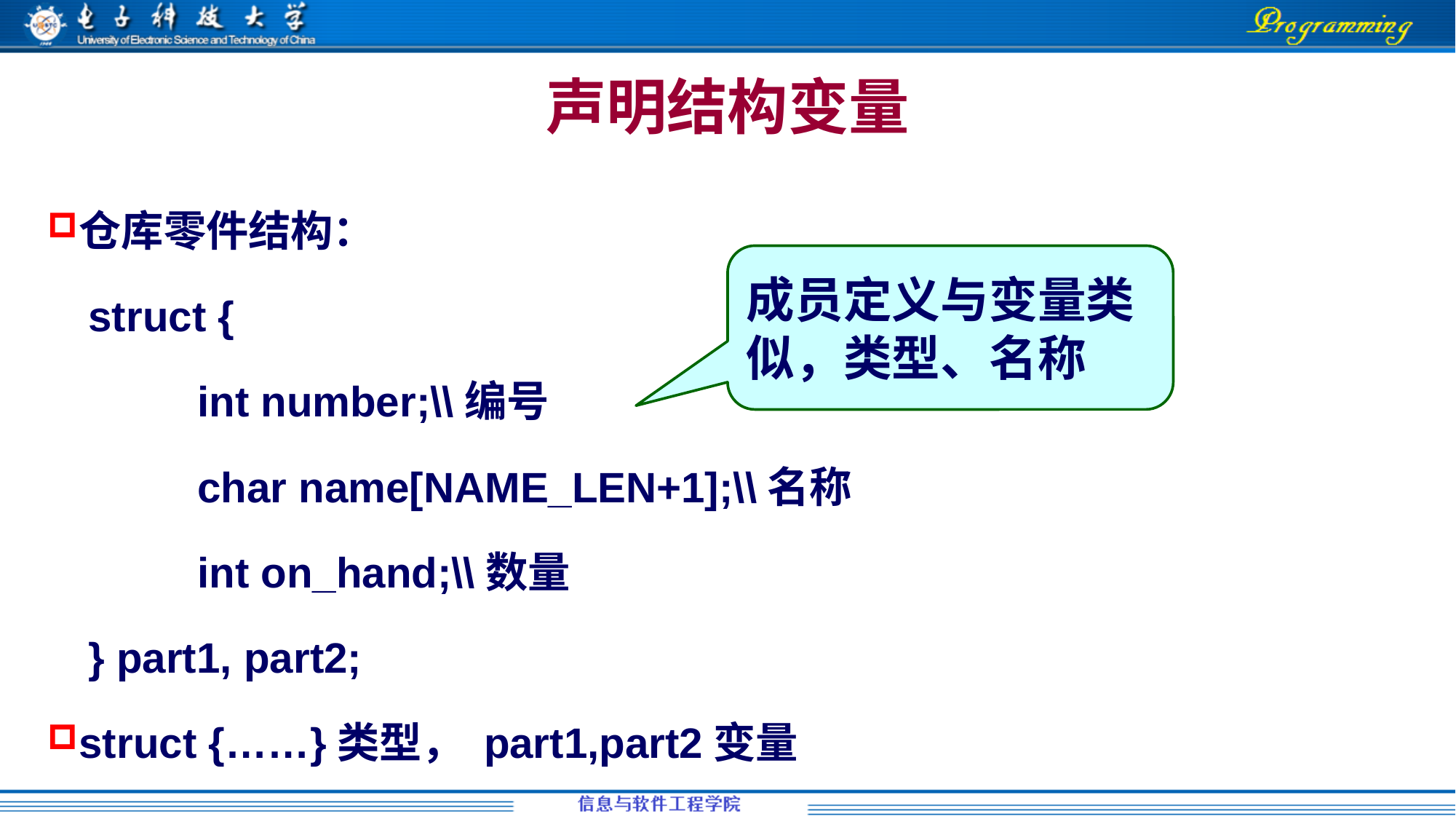

# 声明结构变量
仓库零件结构：
struct {
  	int number;\\编号
  	char name[NAME_LEN+1];\\名称
  	int on_hand;\\数量
} part1, part2;
struct {……}类型， part1,part2变量
成员定义与变量类似，类型、名称